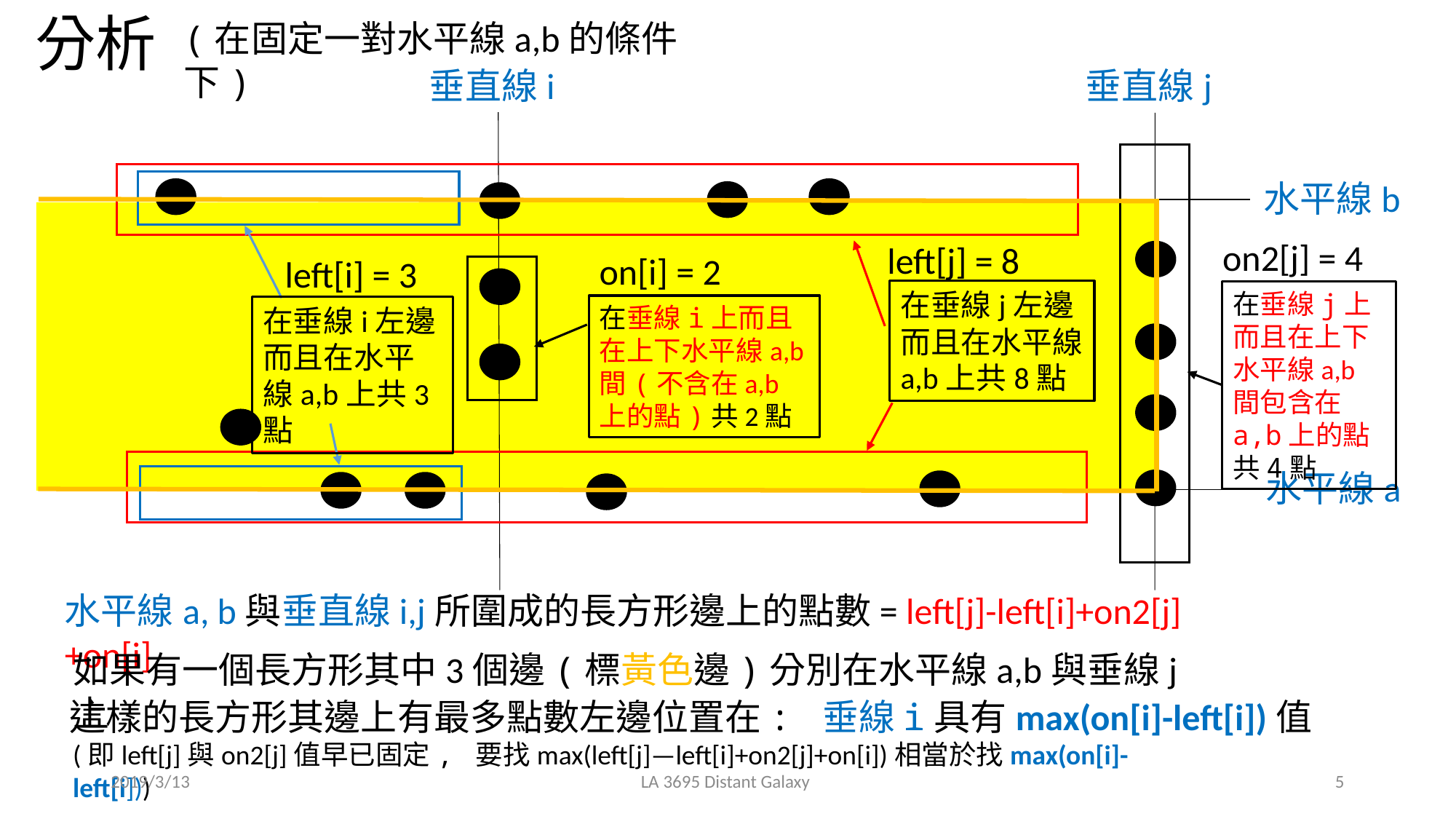

分析
(在固定一對水平線a,b的條件下)
垂直線i
垂直線j

水平線b

on2[j] = 4
left[j] = 8

on[i] = 2
left[i] = 3

在垂線j左邊而且在水平線a,b上共8點
在垂線j上而且在上下水平線a,b間包含在a,b上的點共4點
在垂線i上而且在上下水平線a,b間(不含在a,b上的點)共2點
在垂線i左邊而且在水平線a,b上共3點

水平線a

水平線a, b與垂直線i,j所圍成的長方形邊上的點數= left[j]-left[i]+on2[j]+on[i]
如果有一個長方形其中3個邊(標黃色邊)分別在水平線a,b與垂線j上
這樣的長方形其邊上有最多點數左邊位置在: 垂線i具有max(on[i]-left[i])值
(即left[j]與on2[j]值早已固定, 要找max(left[j]—left[i]+on2[j]+on[i])相當於找max(on[i]-left[i]))
2019/3/13
LA 3695 Distant Galaxy
5